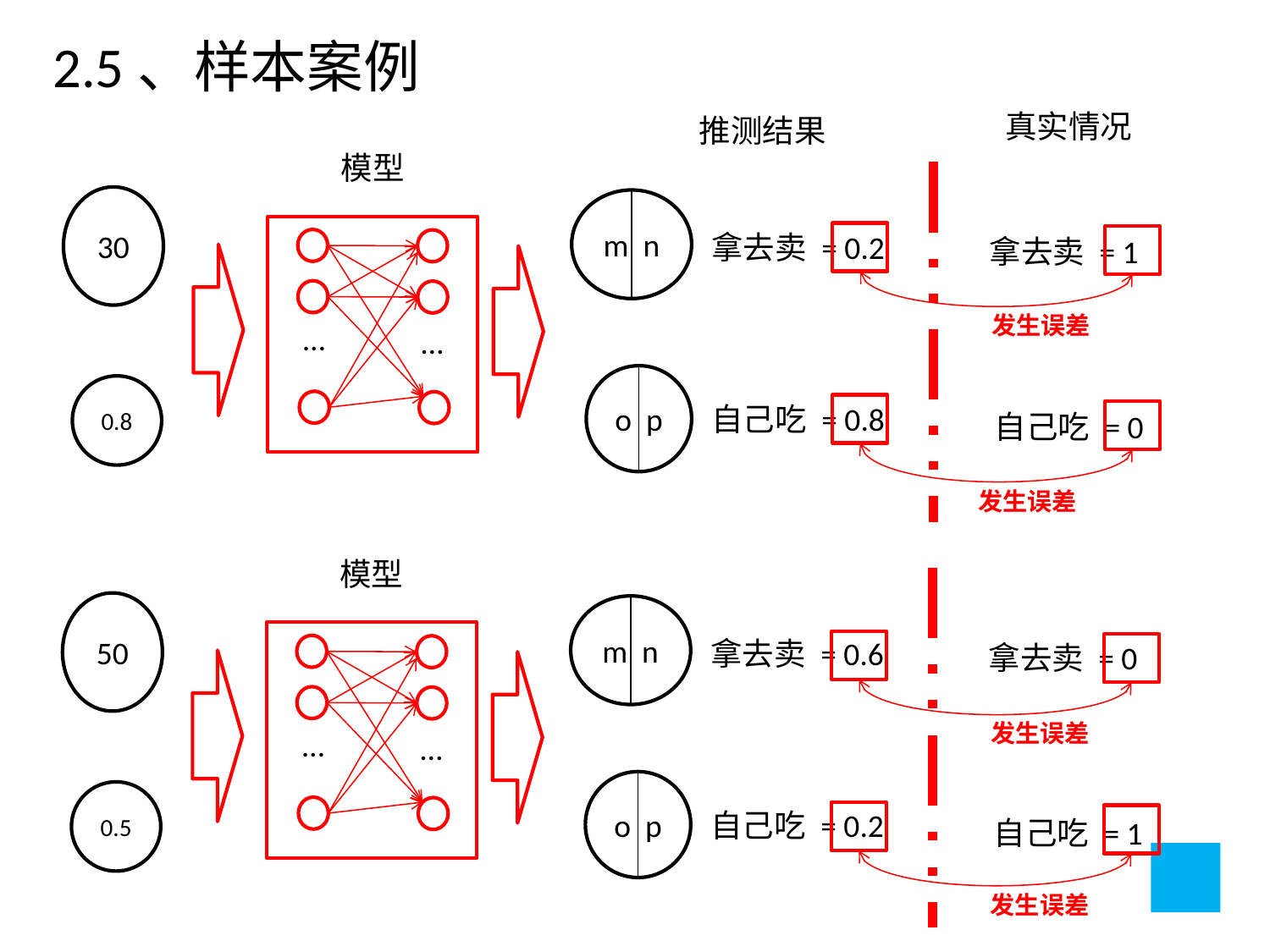

2.5、样本案例
真实情况
推测结果
模型
30
m  n

…
…

拿去卖 = 0.2

拿去卖 = 1

发生误差
o  p
0.8
自己吃 = 0.8

自己吃 = 0

发生误差
模型
50
m  n

…
…

拿去卖 = 0.6

拿去卖 = 0

发生误差
o  p
0.5
自己吃 = 0.2

自己吃 = 1
发生误差